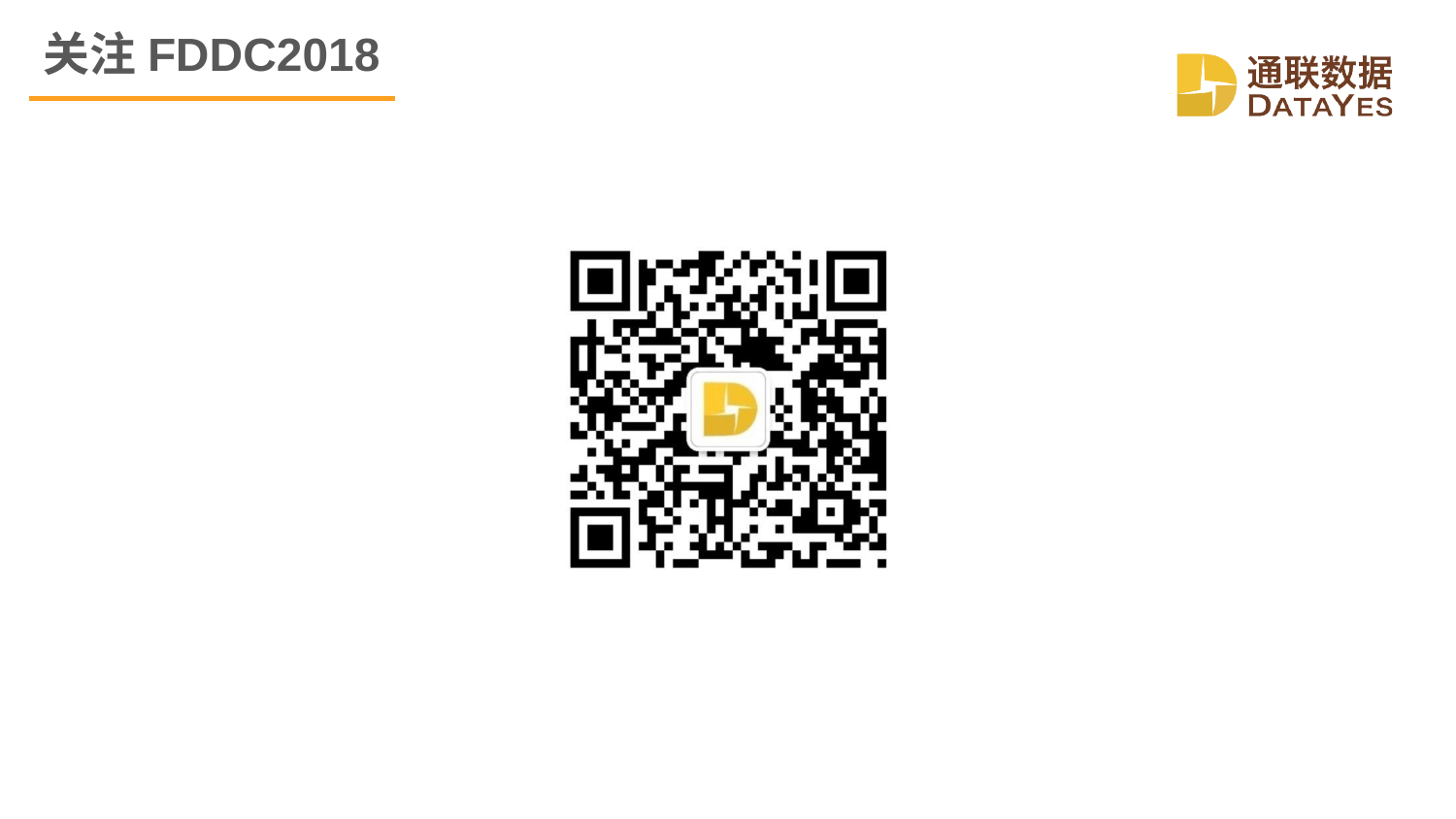

# 关注FDDC2018

Copyright © 2017 DataYes. All rights reserved	● 保密文件，请勿外泄